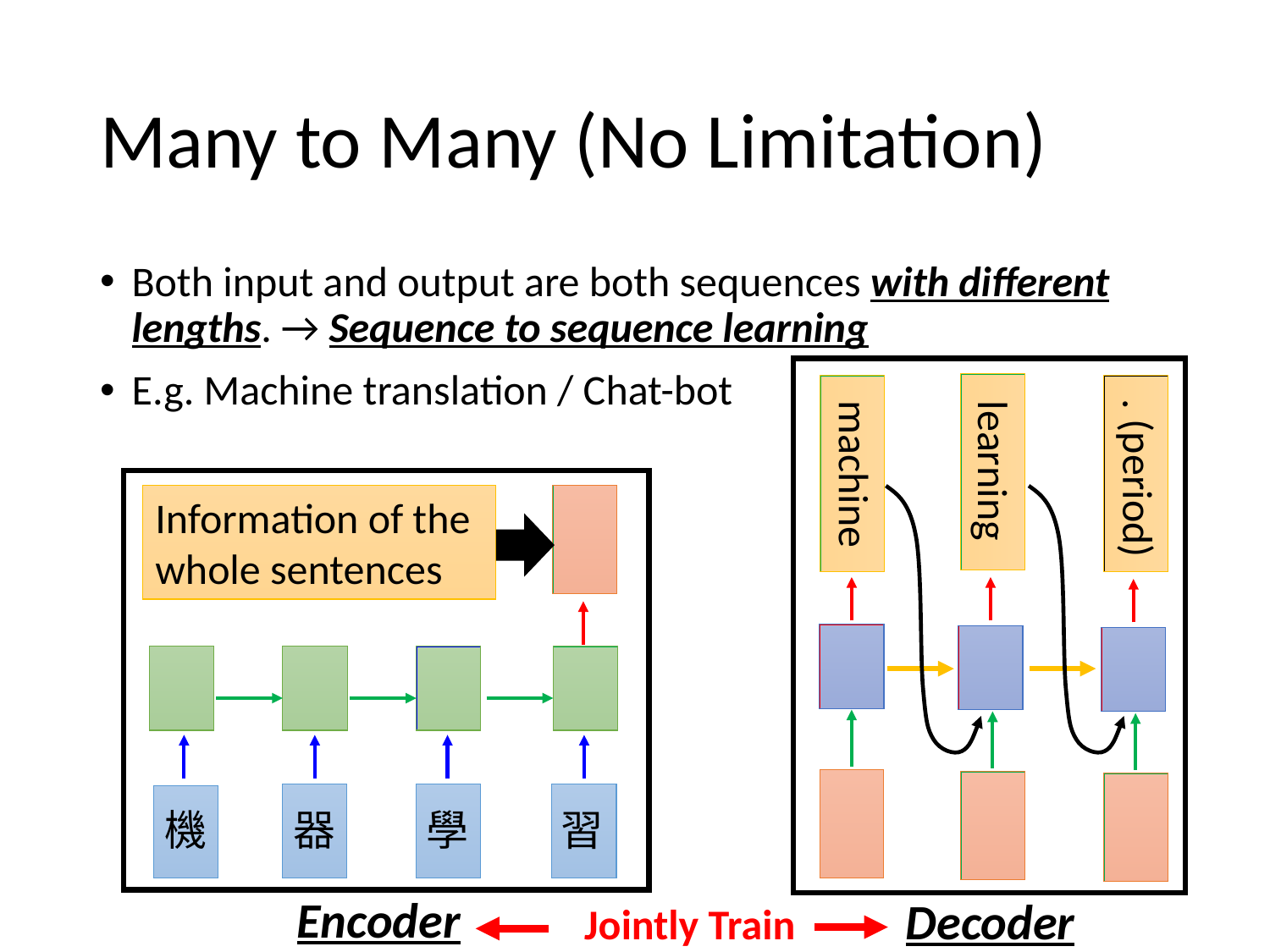

# Many to Many (No Limitation)
Both input and output are both sequences with different lengths. → Sequence to sequence learning
E.g. Machine translation / Chat-bot

learning
machine
. (period)

Information of the whole sentences

機
器
學
習
Encoder
Decoder
Jointly Train